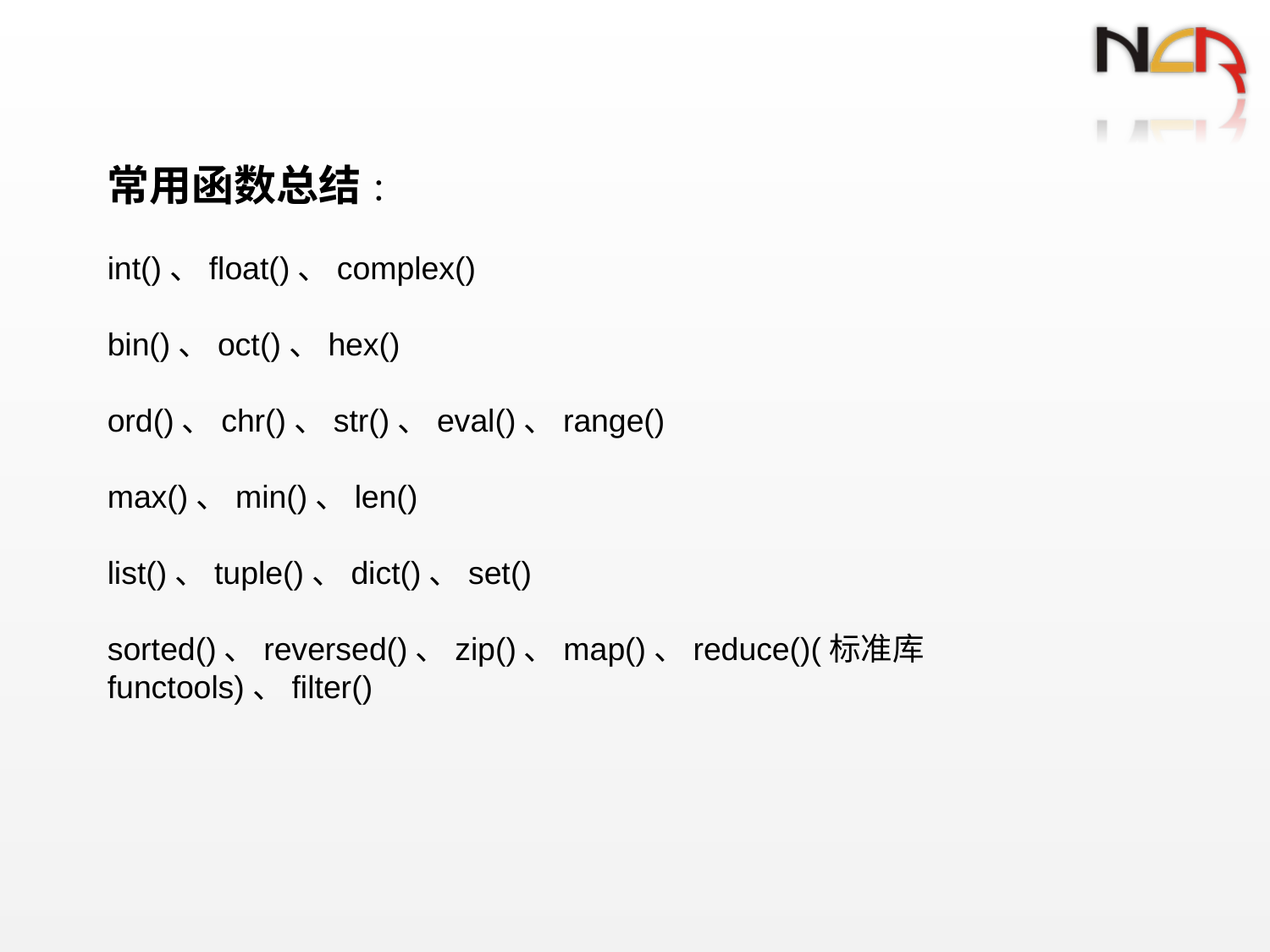

常用函数总结 ：

int()、float()、complex()

bin()、oct()、hex()

ord()、chr()、str()、eval()、range()

max()、min()、len()

list()、tuple()、dict()、set()

sorted()、reversed()、zip()、map()、reduce()(标准库functools)、filter()